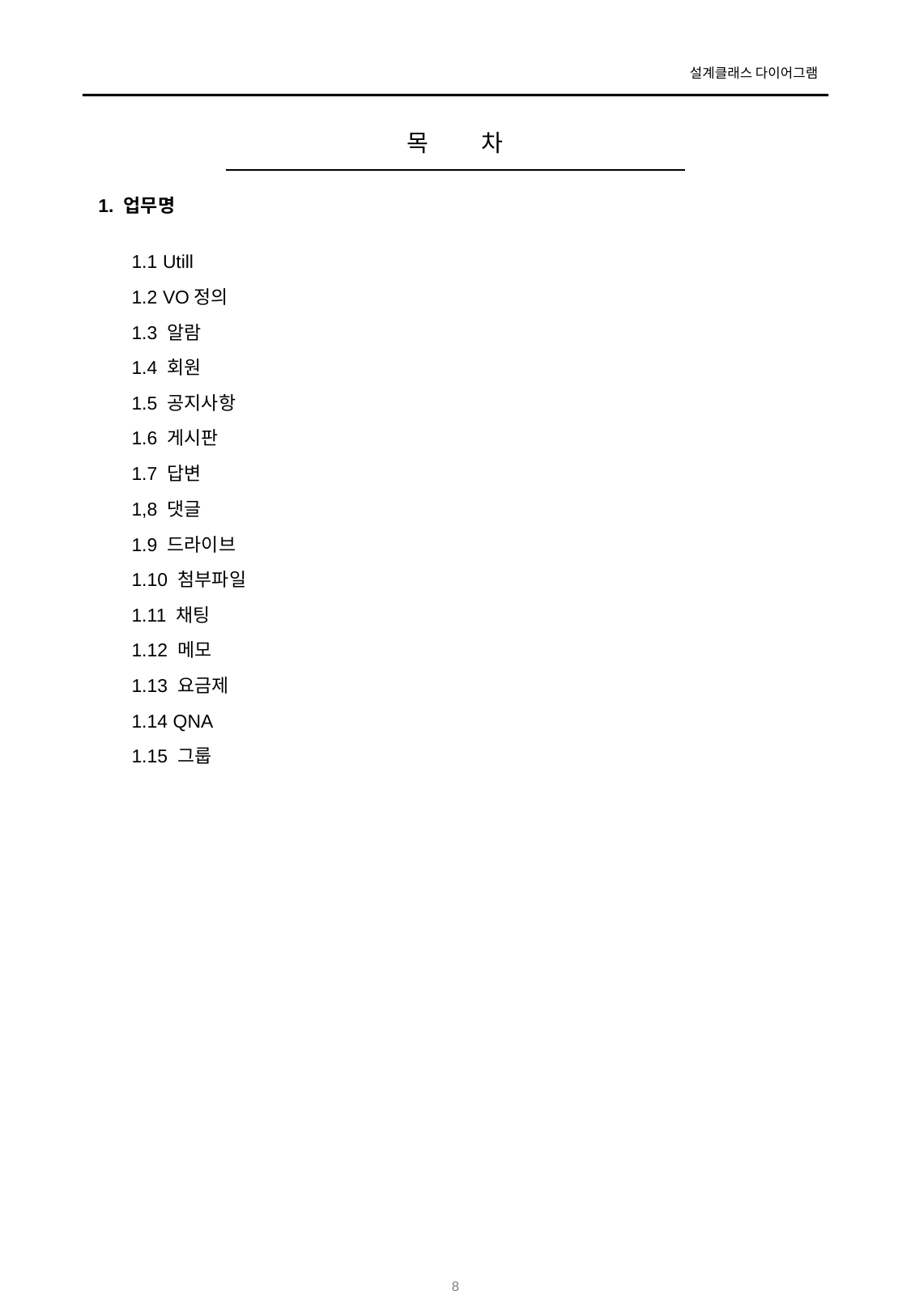

# 목          차
1. 업무명
1.1 Utill
1.2 VO정의
1.2 VO
1.3 알람
1.4 회원
1.5 공지사항
1.6 게시판
1.7 답변
1,8 댓글
1.9 드라이브
1.10 첨부파일
1.11 채팅
1.12 메모
1.13 요금제
1.14 QNA
1.15 그룹
8